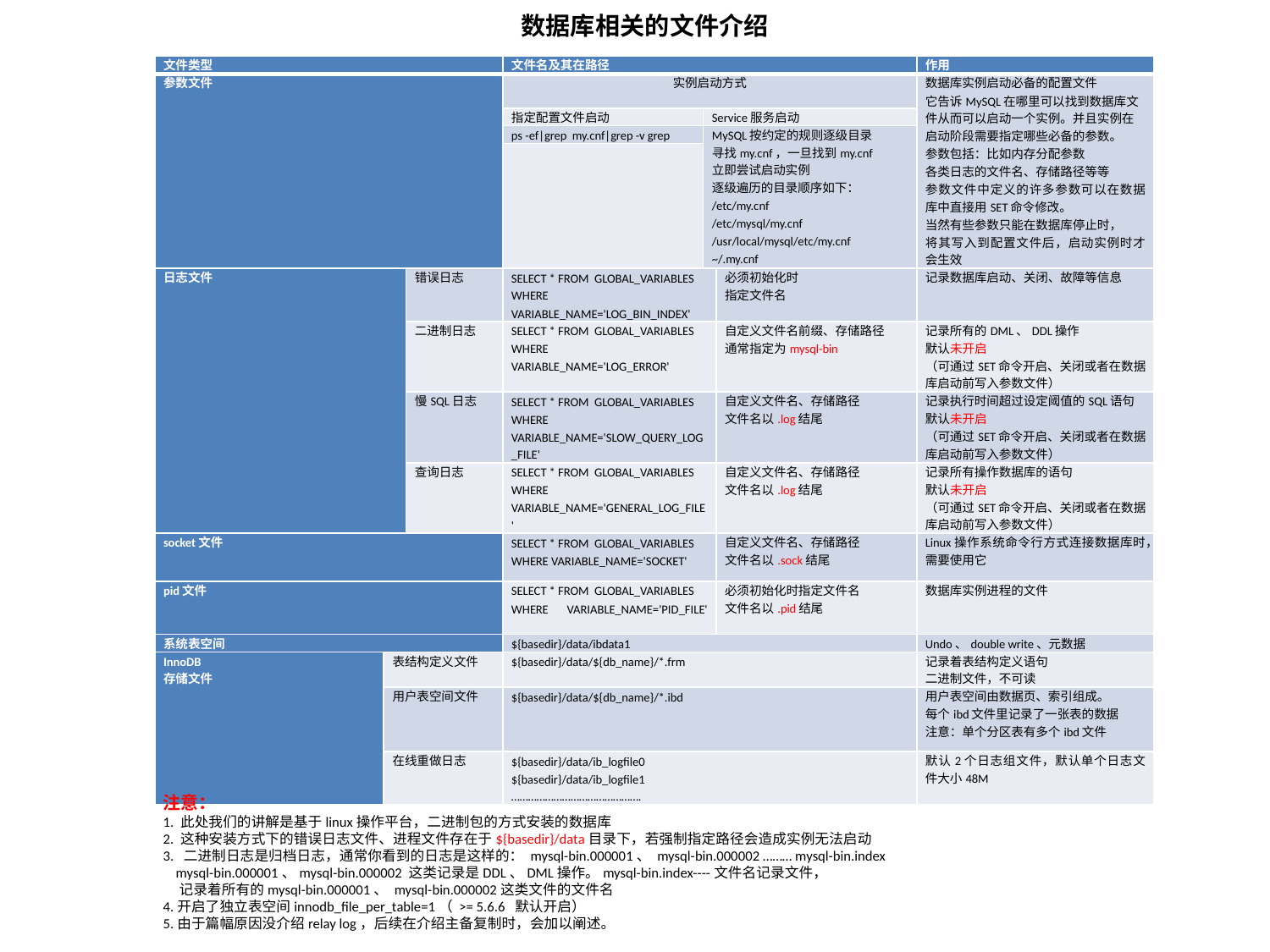

# 数据库相关的文件介绍
| 文件类型 |  |  | 文件名及其在路径 |  |  | 作用 |
| --- | --- | --- | --- | --- | --- | --- |
| 参数文件 |  |  | 实例启动方式 |  |  | 数据库实例启动必备的配置文件 它告诉MySQL在哪里可以找到数据库文件从而可以启动一个实例。并且实例在启动阶段需要指定哪些必备的参数。 参数包括：比如内存分配参数 各类日志的文件名、存储路径等等 参数文件中定义的许多参数可以在数据库中直接用SET命令修改。 当然有些参数只能在数据库停止时， 将其写入到配置文件后，启动实例时才会生效 |
|  |  |  | 指定配置文件启动 | Service服务启动 |  |  |
|  |  |  | ps -ef|grep my.cnf|grep -v grep | MySQL按约定的规则逐级目录 寻找my.cnf，一旦找到my.cnf 立即尝试启动实例 逐级遍历的目录顺序如下： /etc/my.cnf /etc/mysql/my.cnf /usr/local/mysql/etc/my.cnf ~/.my.cnf |  |  |
|  |  |  |  |  |  |  |
| 日志文件 |  | 错误日志 | SELECT \* FROM GLOBAL\_VARIABLES WHERE VARIABLE\_NAME='LOG\_BIN\_INDEX' |  | 必须初始化时 指定文件名 | 记录数据库启动、关闭、故障等信息 |
|  |  | 二进制日志 | SELECT \* FROM GLOBAL\_VARIABLES WHERE VARIABLE\_NAME='LOG\_ERROR' |  | 自定义文件名前缀、存储路径 通常指定为mysql-bin | 记录所有的DML、DDL操作 默认未开启 （可通过SET命令开启、关闭或者在数据库启动前写入参数文件） |
|  |  | 慢SQL日志 | SELECT \* FROM GLOBAL\_VARIABLES WHERE VARIABLE\_NAME='SLOW\_QUERY\_LOG\_FILE' |  | 自定义文件名、存储路径 文件名以.log结尾 | 记录执行时间超过设定阈值的SQL语句 默认未开启 （可通过SET命令开启、关闭或者在数据库启动前写入参数文件） |
|  |  | 查询日志 | SELECT \* FROM GLOBAL\_VARIABLES WHERE VARIABLE\_NAME='GENERAL\_LOG\_FILE' |  | 自定义文件名、存储路径 文件名以.log结尾 | 记录所有操作数据库的语句 默认未开启 （可通过SET命令开启、关闭或者在数据库启动前写入参数文件） |
| socket文件 |  |  | SELECT \* FROM GLOBAL\_VARIABLES WHERE VARIABLE\_NAME='SOCKET' |  | 自定义文件名、存储路径 文件名以.sock结尾 | Linux操作系统命令行方式连接数据库时，需要使用它 |
| pid文件 |  |  | SELECT \* FROM GLOBAL\_VARIABLES WHERE VARIABLE\_NAME='PID\_FILE' |  | 必须初始化时指定文件名 文件名以.pid结尾 | 数据库实例进程的文件 |
| 系统表空间 |  |  | ${basedir}/data/ibdata1 |  |  | Undo、double write、元数据 |
| InnoDB 存储文件 | 表结构定义文件 |  | ${basedir}/data/${db\_name}/\*.frm |  |  | 记录着表结构定义语句 二进制文件，不可读 |
|  | 用户表空间文件 |  | ${basedir}/data/${db\_name}/\*.ibd |  |  | 用户表空间由数据页、索引组成。 每个ibd文件里记录了一张表的数据 注意：单个分区表有多个ibd文件 |
|  | 在线重做日志 |  | ${basedir}/data/ib\_logfile0 ${basedir}/data/ib\_logfile1 ………………………………………. |  |  | 默认2个日志组文件，默认单个日志文件大小48M |
注意：
1. 此处我们的讲解是基于linux操作平台，二进制包的方式安装的数据库
2. 这种安装方式下的错误日志文件、进程文件存在于${basedir}/data目录下，若强制指定路径会造成实例无法启动
3.  二进制日志是归档日志，通常你看到的日志是这样的： mysql-bin.000001、 mysql-bin.000002 ……… mysql-bin.index
    mysql-bin.000001、mysql-bin.000002 这类记录是DDL、DML操作。mysql-bin.index----文件名记录文件，
    记录着所有的mysql-bin.000001、 mysql-bin.000002这类文件的文件名
4.开启了独立表空间innodb_file_per_table=1（ >= 5.6.6  默认开启）
5.由于篇幅原因没介绍relay log，后续在介绍主备复制时，会加以阐述。